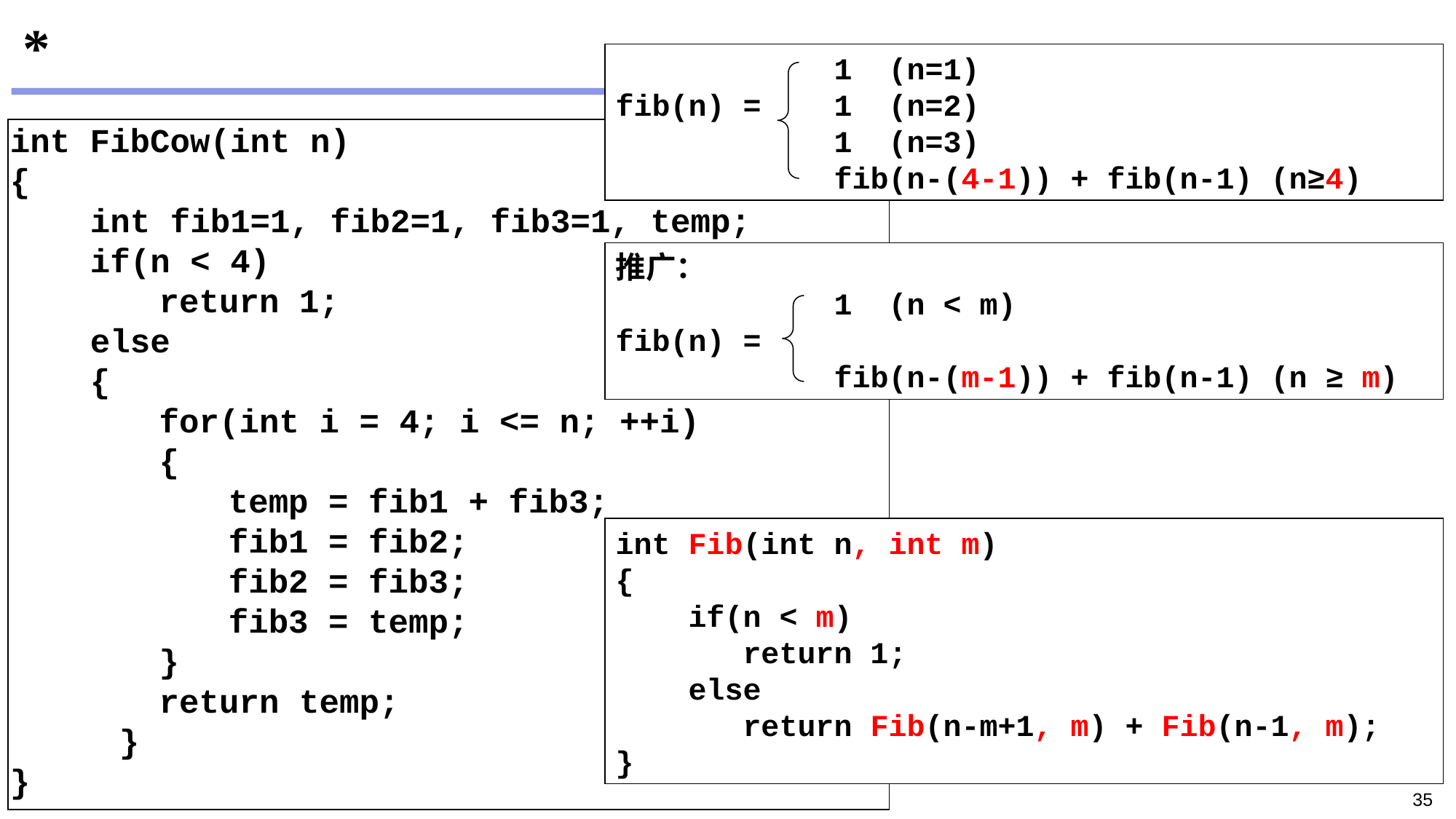

# *
		1  (n=1)
fib(n) =	1  (n=2)
		1  (n=3)
		fib(n-(4-1)) + fib(n-1) (n≥4)

int FibCow(int n)
{
    int fib1=1, fib2=1, fib3=1, temp;
    if(n < 4)
	  return 1;
    else
    {
	  for(int i = 4; i <= n; ++i)
	  {
		temp = fib1 + fib3;
		fib1 = fib2;
		fib2 = fib3;
		fib3 = temp;
	  }
	  return temp;
	}
}
推广：
		1  (n < m)
fib(n) =
		fib(n-(m-1)) + fib(n-1) (n ≥ m)

int Fib(int n, int m)
{
    if(n < m)
	 return 1;
    else
	 return Fib(n-m+1, m) + Fib(n-1, m);
}
35